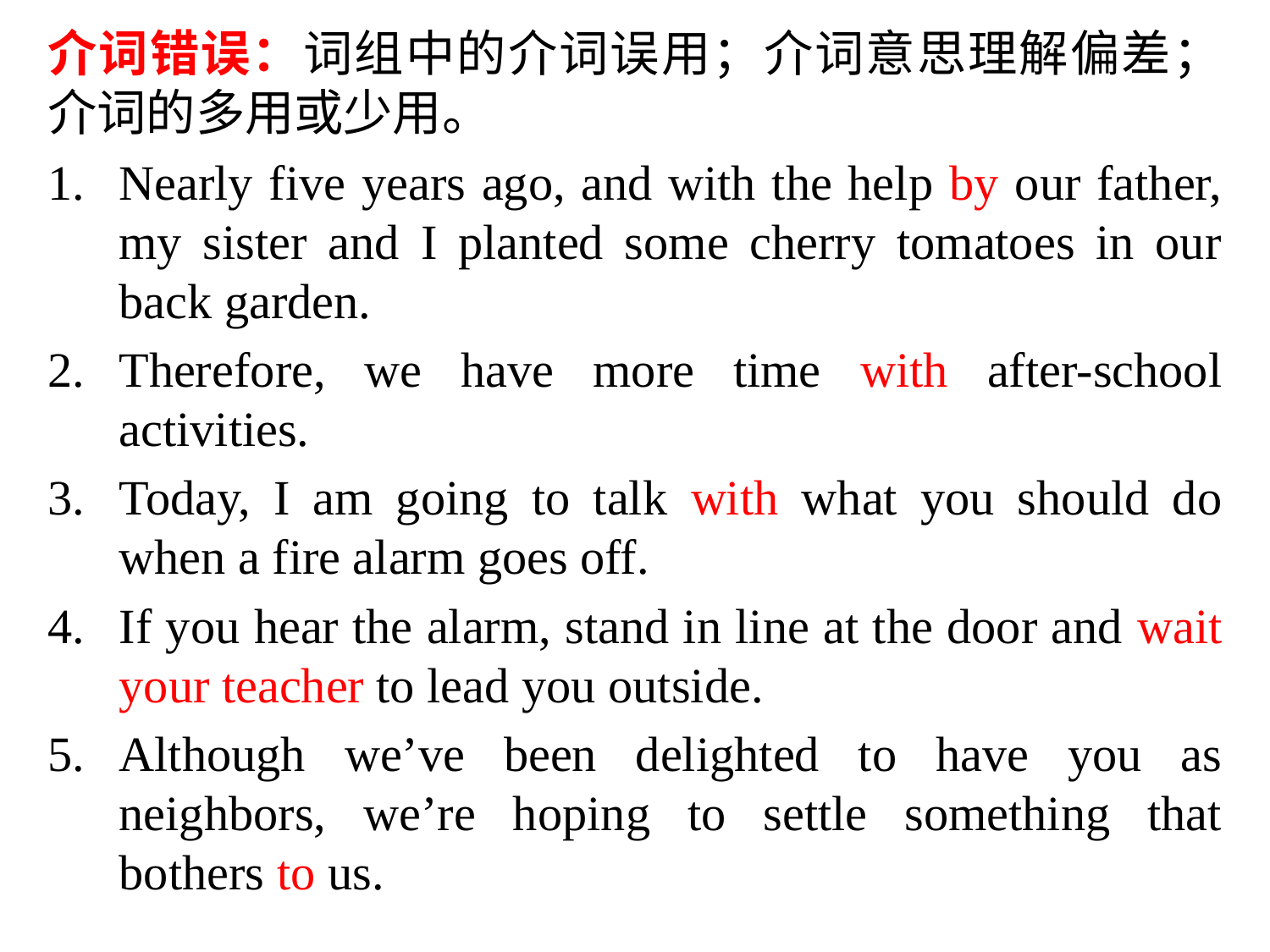

介词错误：词组中的介词误用；介词意思理解偏差；介词的多用或少用。
Nearly five years ago, and with the help by our father, my sister and I planted some cherry tomatoes in our back garden.
Therefore, we have more time with after-school activities.
Today, I am going to talk with what you should do when a fire alarm goes off.
If you hear the alarm, stand in line at the door and wait your teacher to lead you outside.
Although we’ve been delighted to have you as neighbors, we’re hoping to settle something that bothers to us.